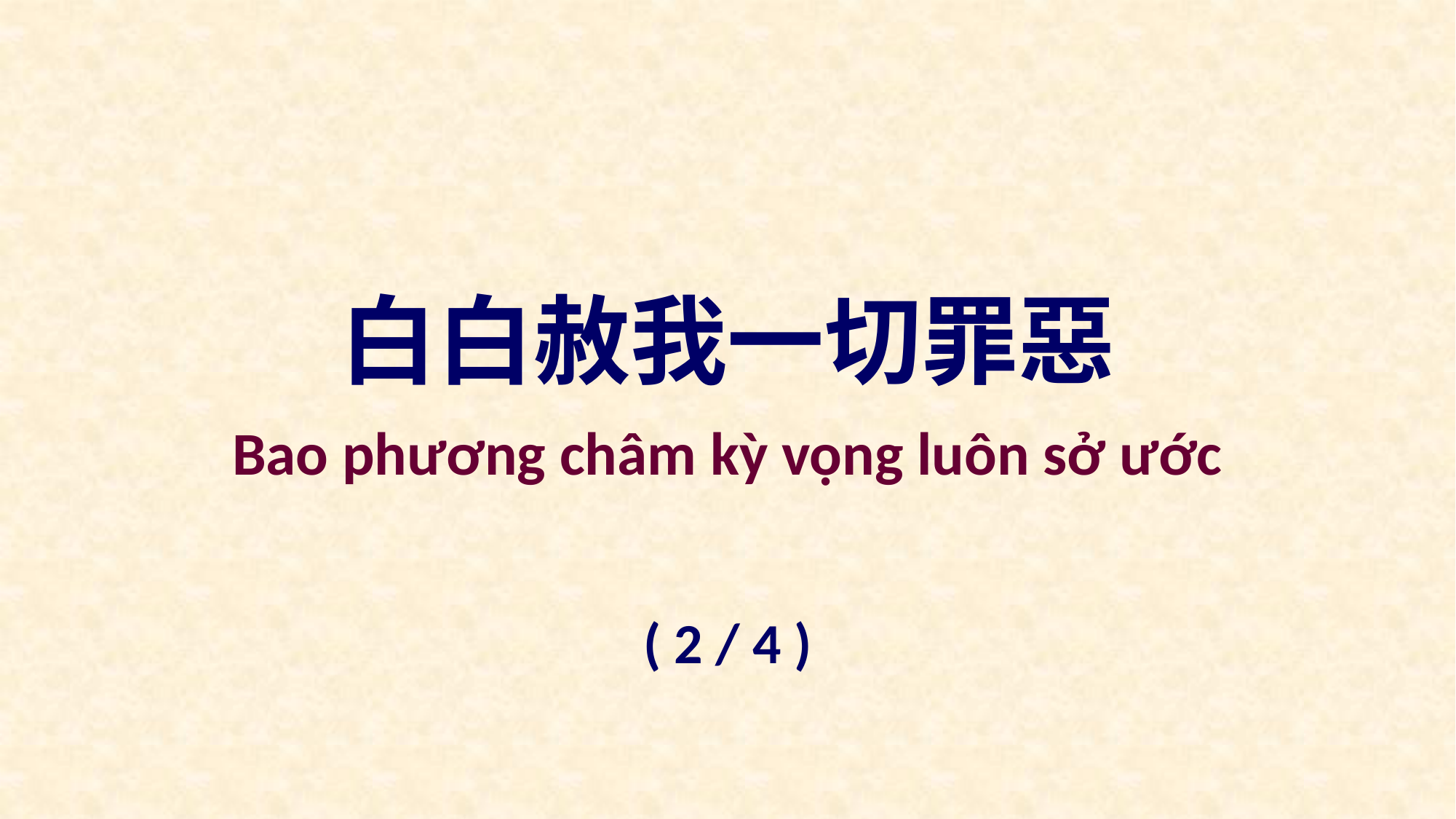

白白赦我一切罪惡
Bao phương châm kỳ vọng luôn sở ước
( 2 / 4 )